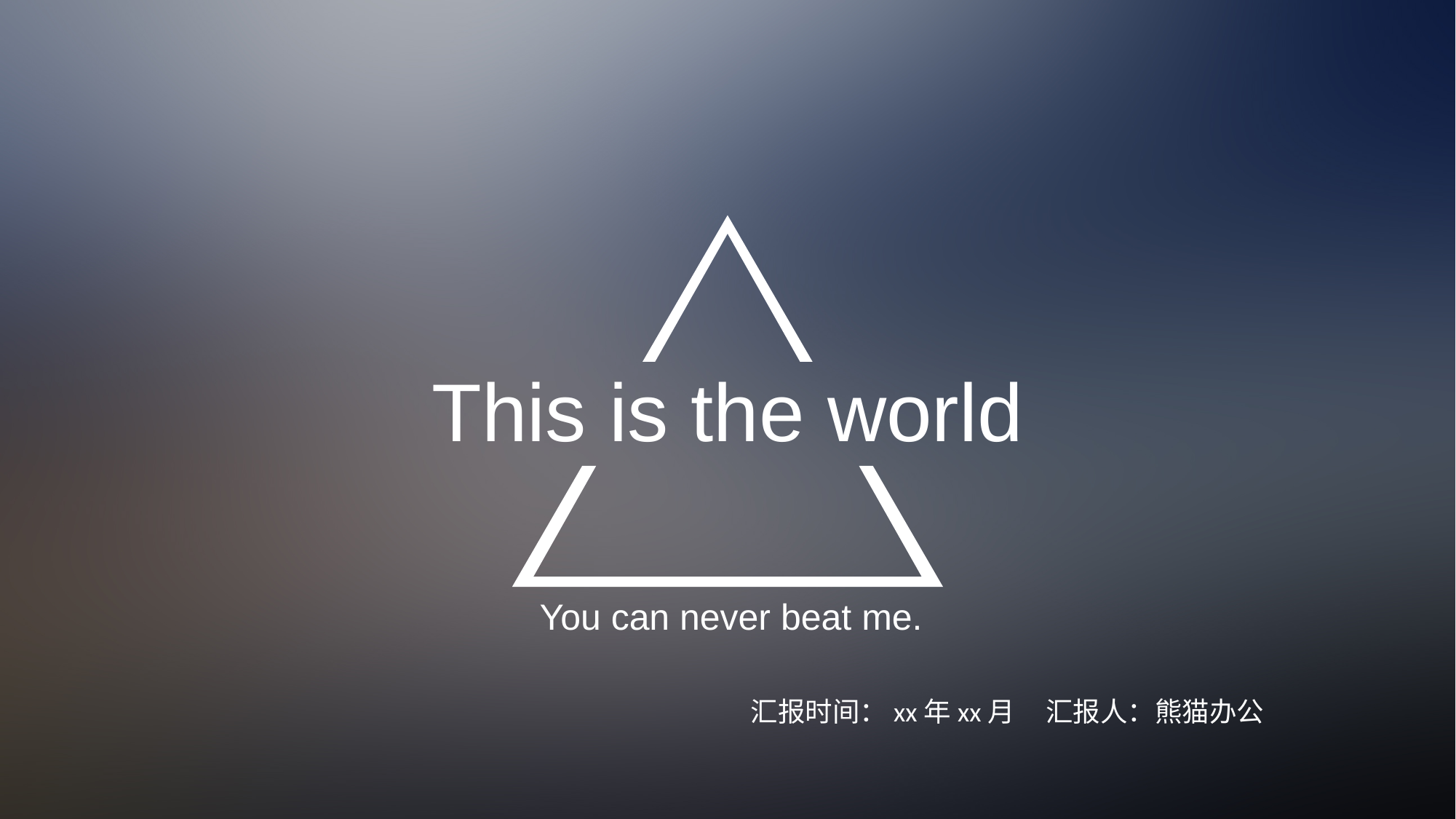

This is the world
You can never beat me.
汇报时间：xx年xx月     汇报人：熊猫办公